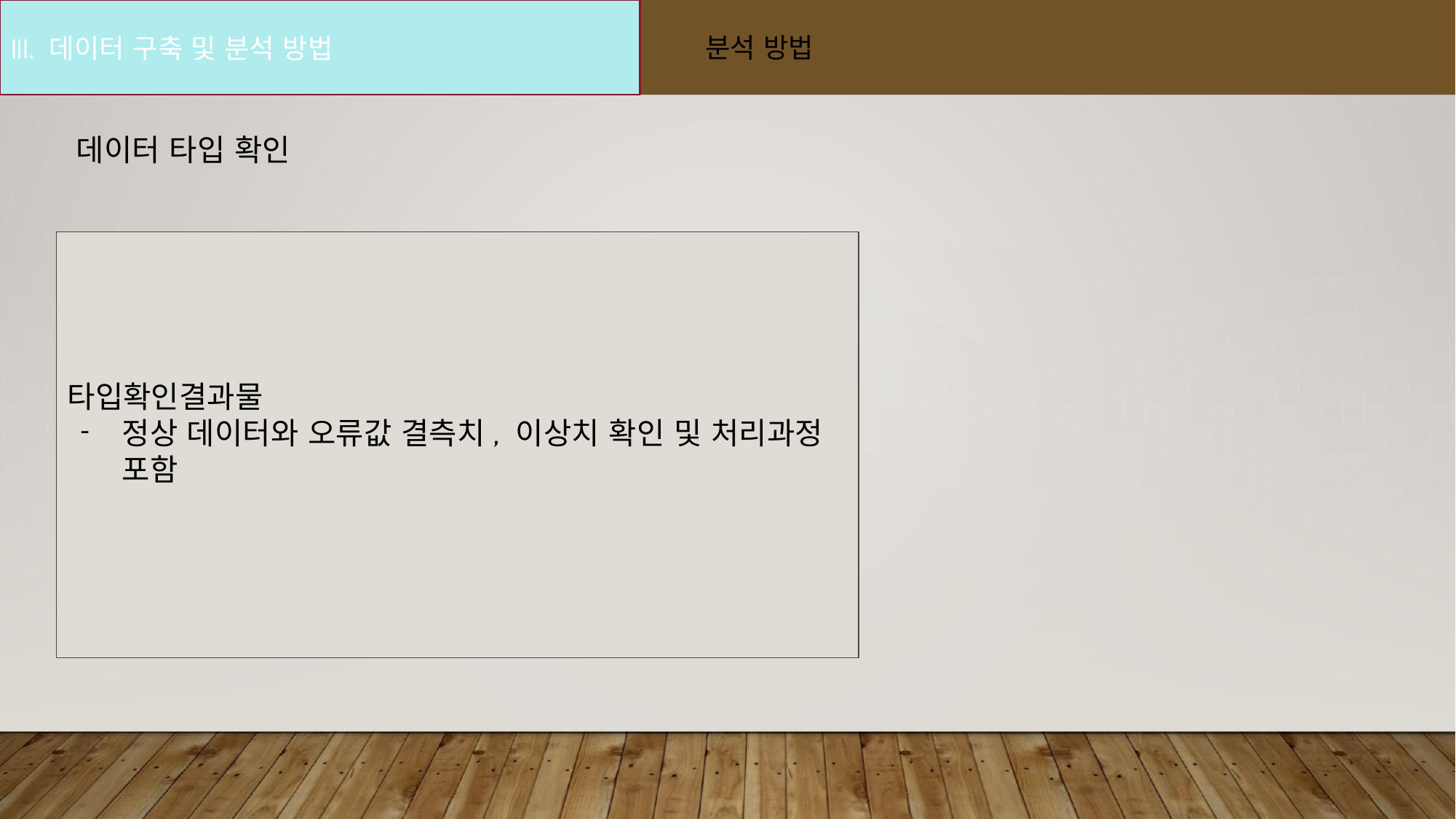

III. 데이터 구축 및 분석 방법
분석 방법
데이터 타입 확인
타입확인결과물
정상 데이터와 오류값 결측치, 이상치 확인 및 처리과정 포함